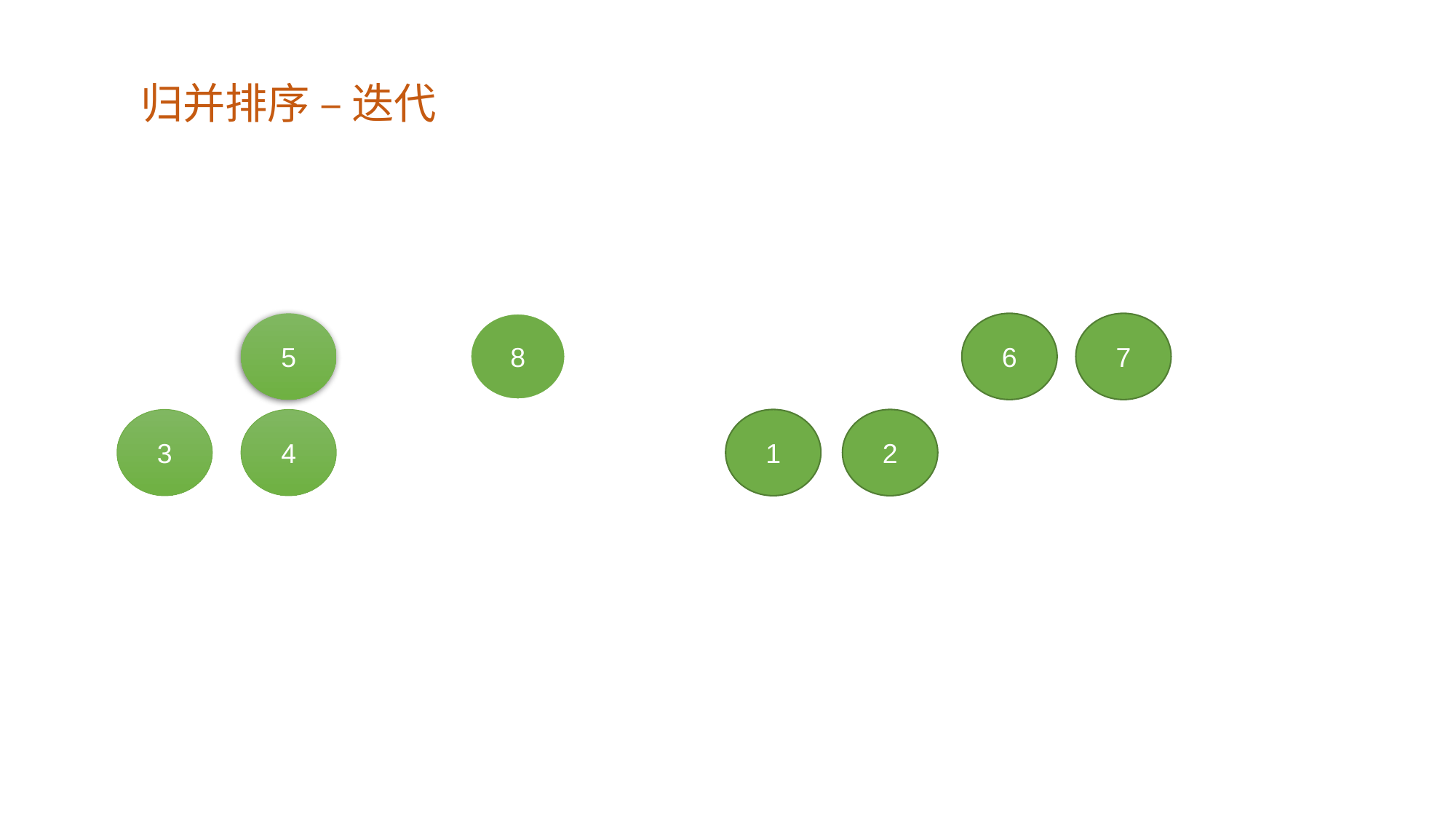

归并排序 – 迭代
5
8
6
7
3
4
1
2